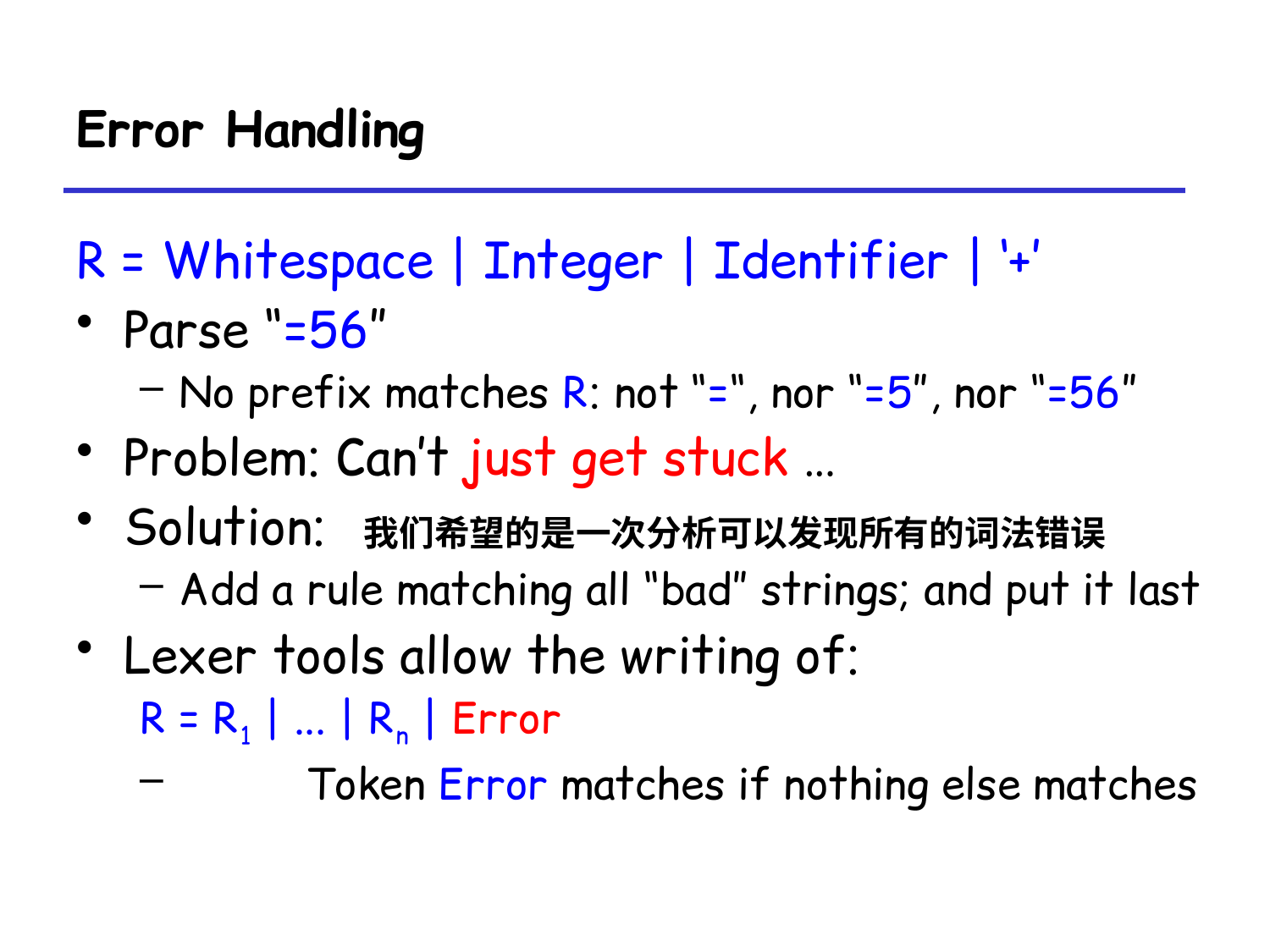

# Error Handling
R = Whitespace | Integer | Identifier | ‘+’
Parse “=56”
No prefix matches R: not “=“, nor “=5”, nor “=56”
Problem: Can’t just get stuck …
Solution:
Add a rule matching all “bad” strings; and put it last
Lexer tools allow the writing of:
R = R1 | ... | Rn | Error
	Token Error matches if nothing else matches
我们希望的是一次分析可以发现所有的词法错误
32